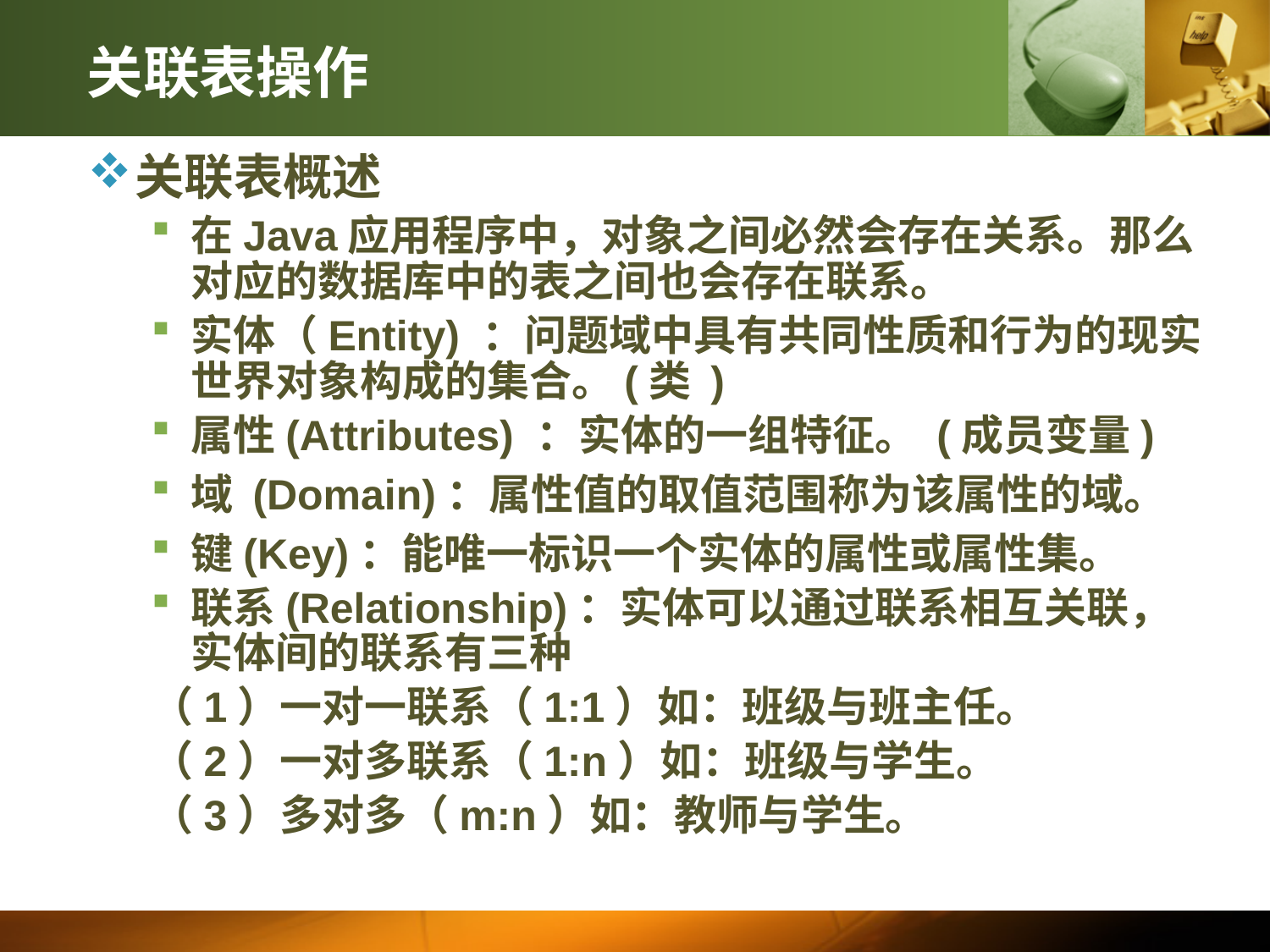

# 关联表操作
关联表概述
在Java应用程序中，对象之间必然会存在关系。那么对应的数据库中的表之间也会存在联系。
实体（Entity) ：问题域中具有共同性质和行为的现实世界对象构成的集合。(类 )
属性(Attributes) ：实体的一组特征。 (成员变量)
域 (Domain)：属性值的取值范围称为该属性的域。
键(Key)：能唯一标识一个实体的属性或属性集。
联系(Relationship)：实体可以通过联系相互关联，实体间的联系有三种
（1）一对一联系（1:1）如：班级与班主任。
（2）一对多联系（1:n）如：班级与学生。
（3）多对多（m:n）如：教师与学生。